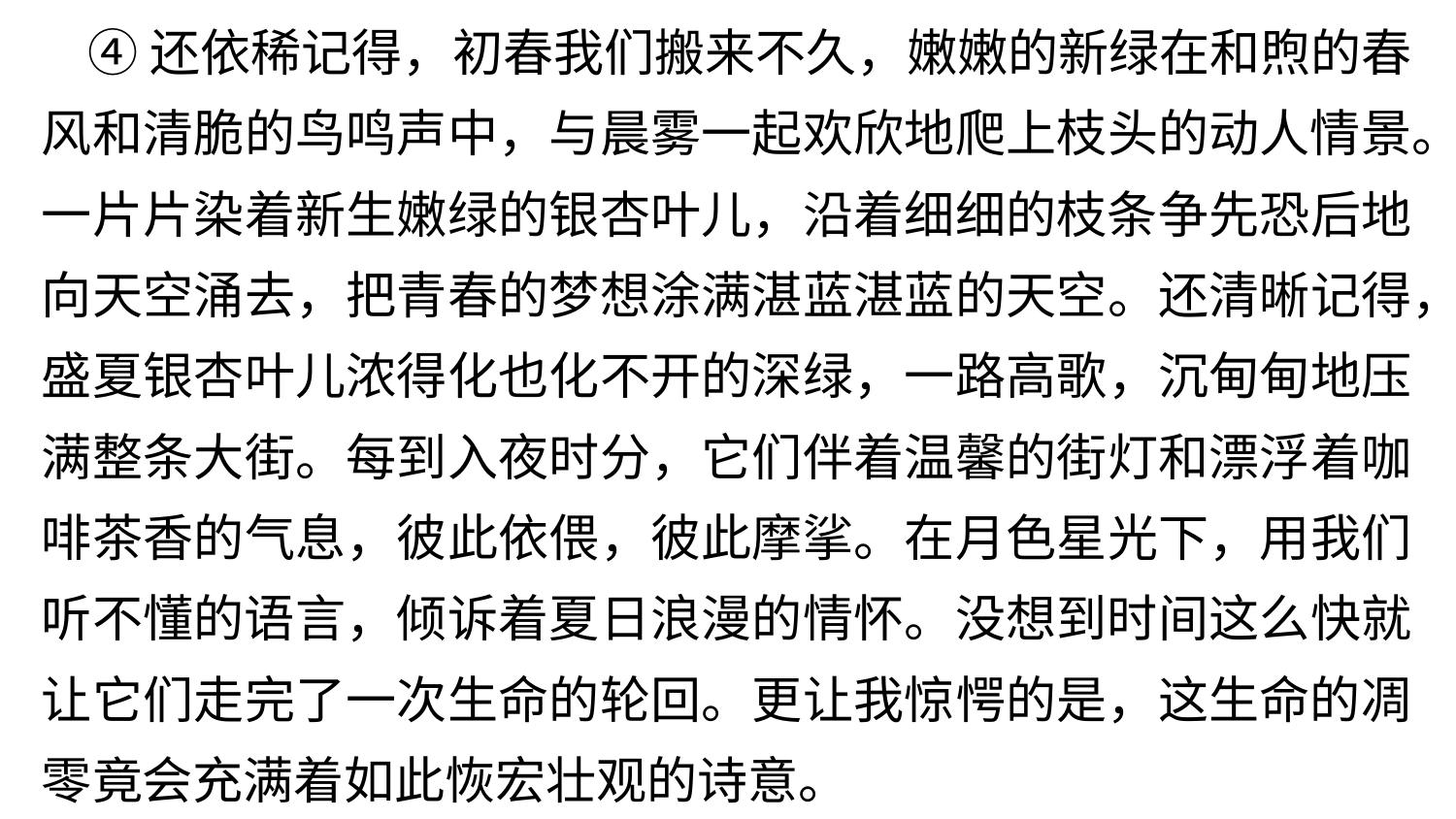

④还依稀记得，初春我们搬来不久，嫩嫩的新绿在和煦的春风和清脆的鸟鸣声中，与晨雾一起欢欣地爬上枝头的动人情景。一片片染着新生嫩绿的银杏叶儿，沿着细细的枝条争先恐后地向天空涌去，把青春的梦想涂满湛蓝湛蓝的天空。还清晰记得，盛夏银杏叶儿浓得化也化不开的深绿，一路高歌，沉甸甸地压满整条大街。每到入夜时分，它们伴着温馨的街灯和漂浮着咖啡茶香的气息，彼此依偎，彼此摩挲。在月色星光下，用我们听不懂的语言，倾诉着夏日浪漫的情怀。没想到时间这么快就让它们走完了一次生命的轮回。更让我惊愕的是，这生命的凋零竟会充满着如此恢宏壮观的诗意。